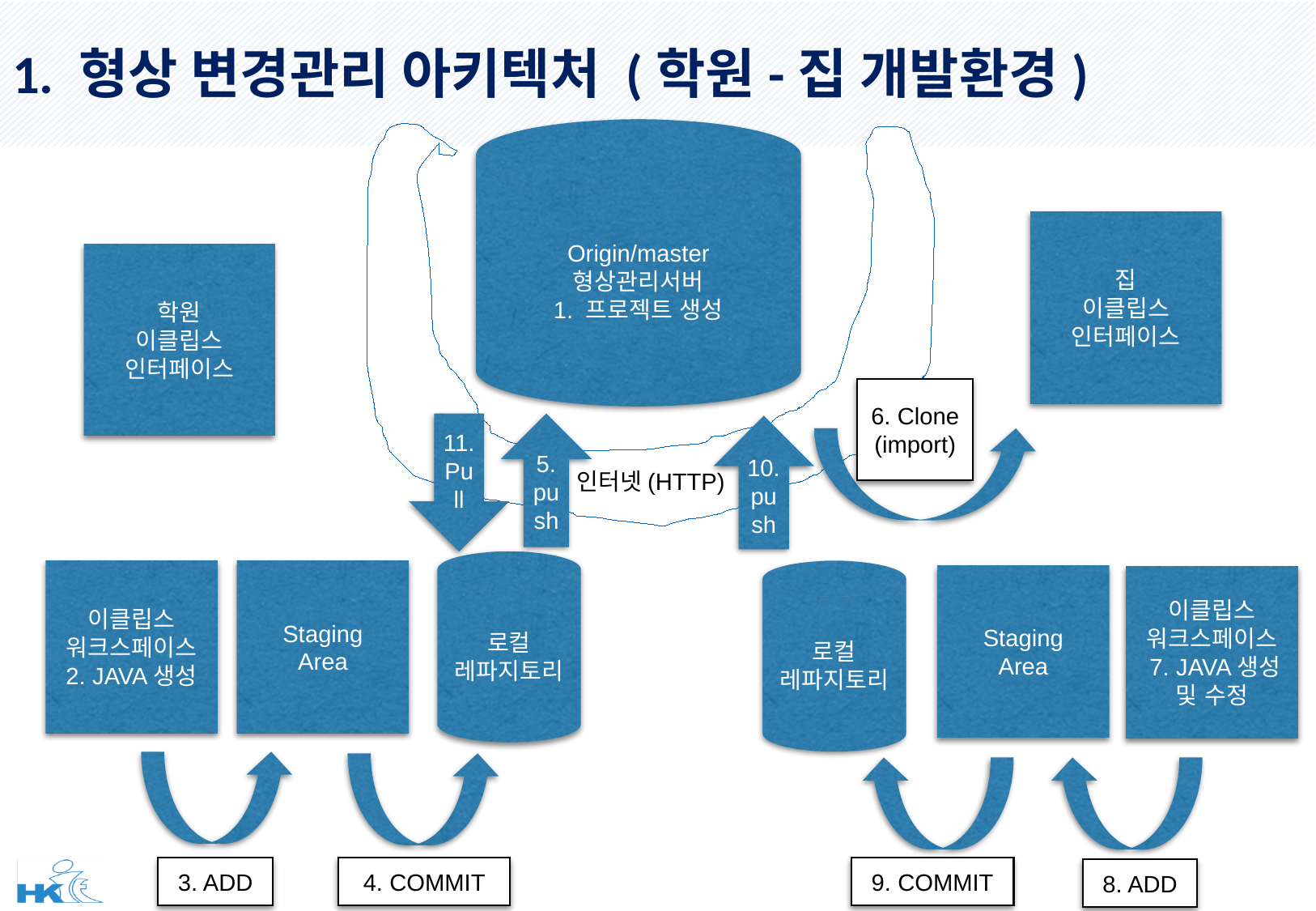

# 1. 형상 변경관리 아키텍처 (학원-집 개발환경)
Origin/master
형상관리서버
1. 프로젝트 생성

인터넷(HTTP)
집
이클립스
인터페이스
학원
이클립스
인터페이스
6. Clone
(import)
11.
Pu
ll
5. push
10. push

로컬 레파지토리
이클립스
워크스페이스
2. JAVA생성
Staging
Area
로컬 레파지토리
Staging
Area
이클립스
워크스페이스
 7. JAVA생성 및 수정
Staging
Area

3. ADD
4. COMMIT
9. COMMIT
8. ADD